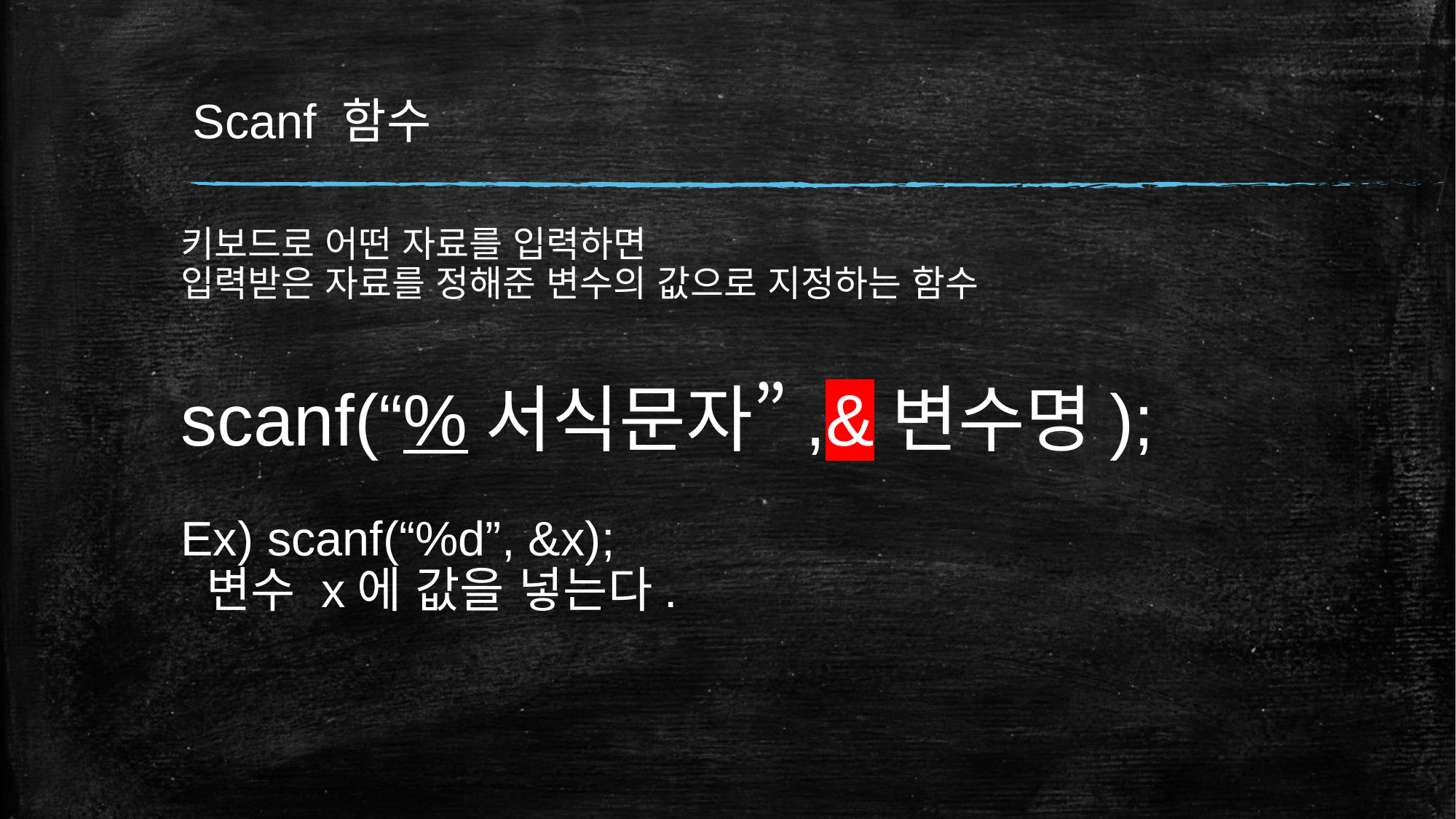

# Scanf 함수
키보드로 어떤 자료를 입력하면
입력받은 자료를 정해준 변수의 값으로 지정하는 함수

scanf(“%서식문자”,&변수명);

Ex) scanf(“%d”, &x);
 변수 x에 값을 넣는다.